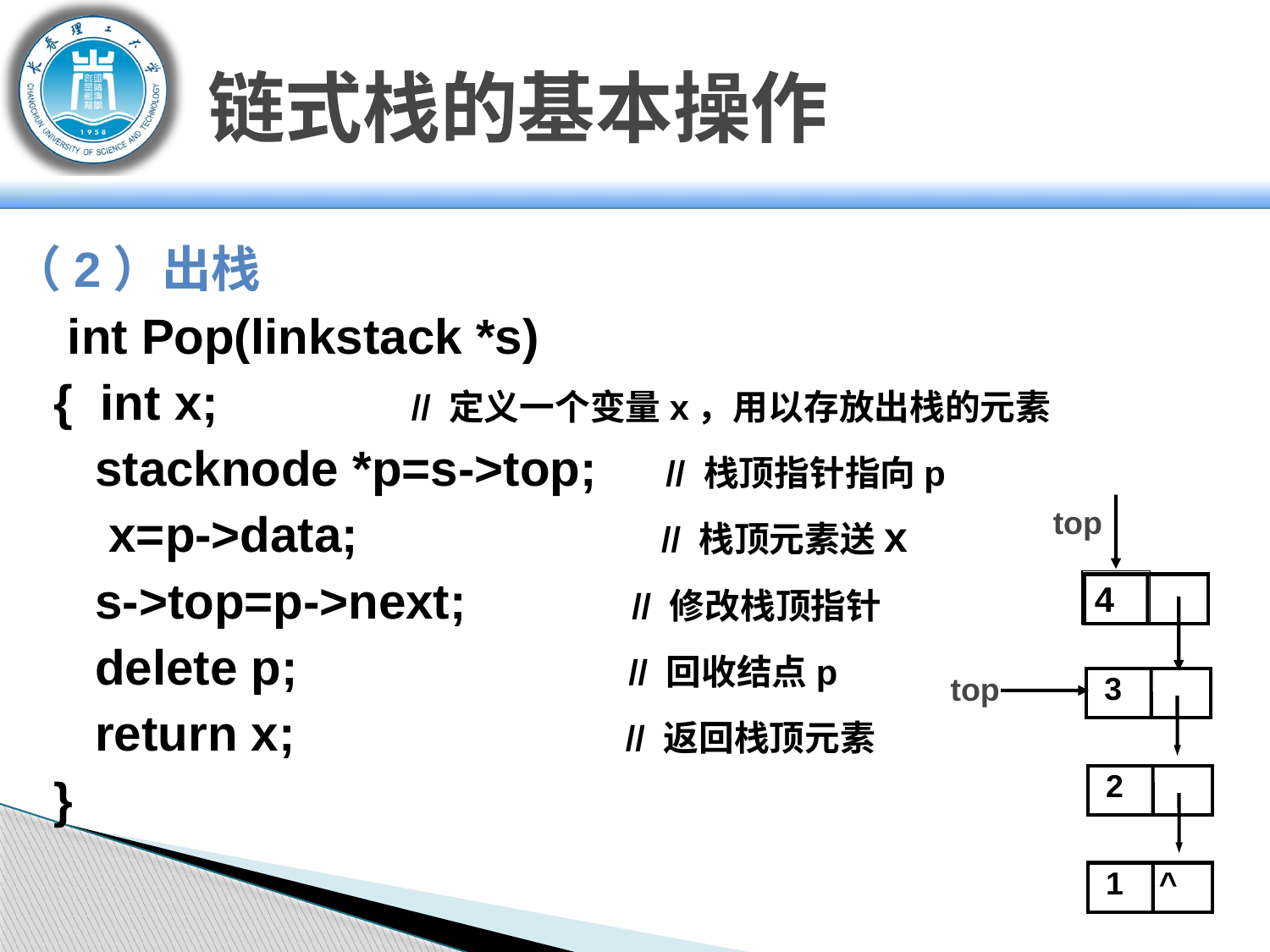

# 链式栈的基本操作
（2）出栈
    int Pop(linkstack *s)
   {  int x;              // 定义一个变量x，用以存放出栈的元素
      stacknode *p=s->top;     // 栈顶指针指向p
       x=p->data;                      // 栈顶元素送x
      s->top=p->next;            // 修改栈顶指针
      delete p;                        // 回收结点p
      return x;                        // 返回栈顶元素
   }

top
4

  3

  2

  1    ^

top